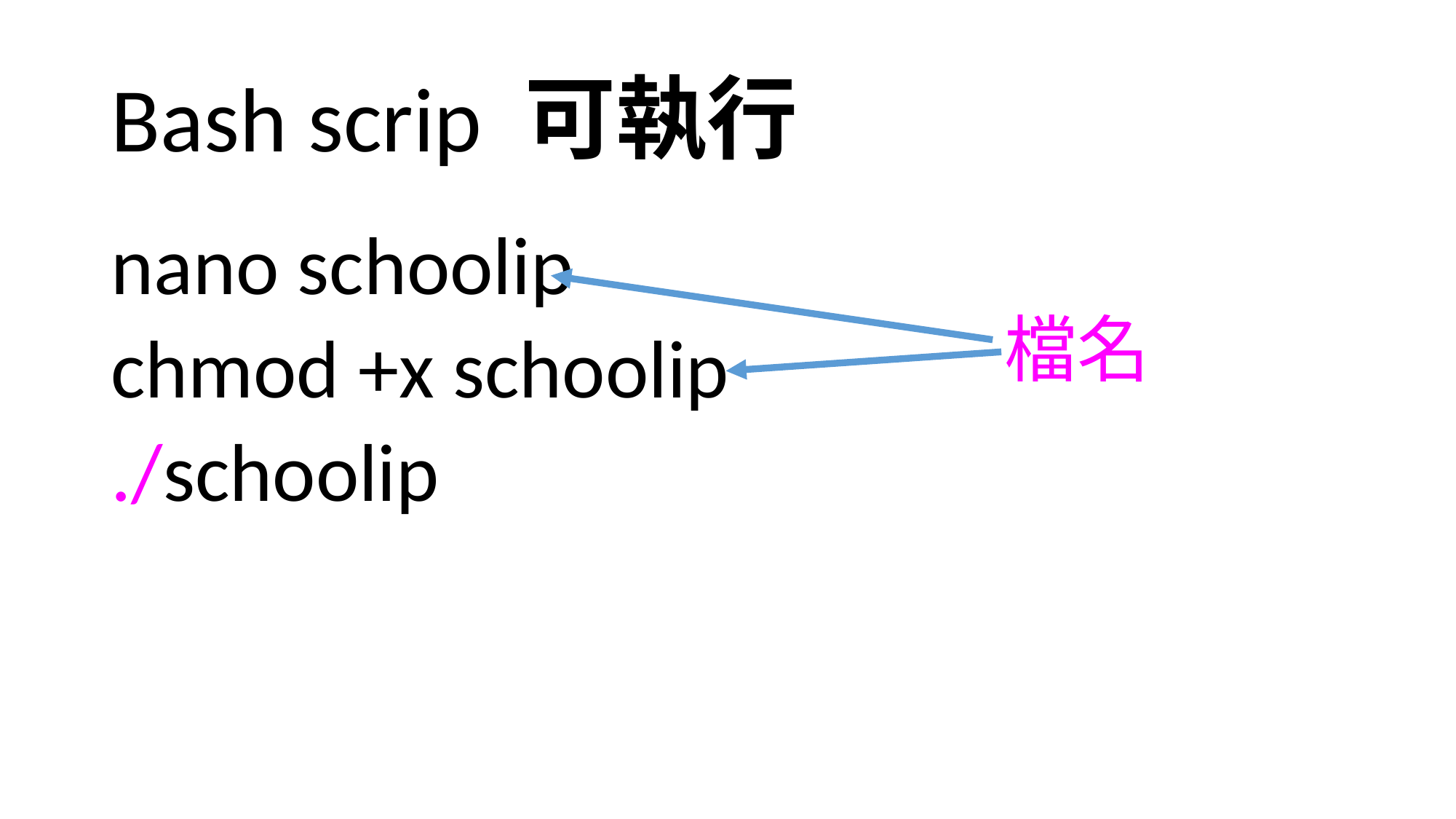

# Bash scrip 可執行
nano schoolip
chmod +x schoolip
./schoolip
檔名